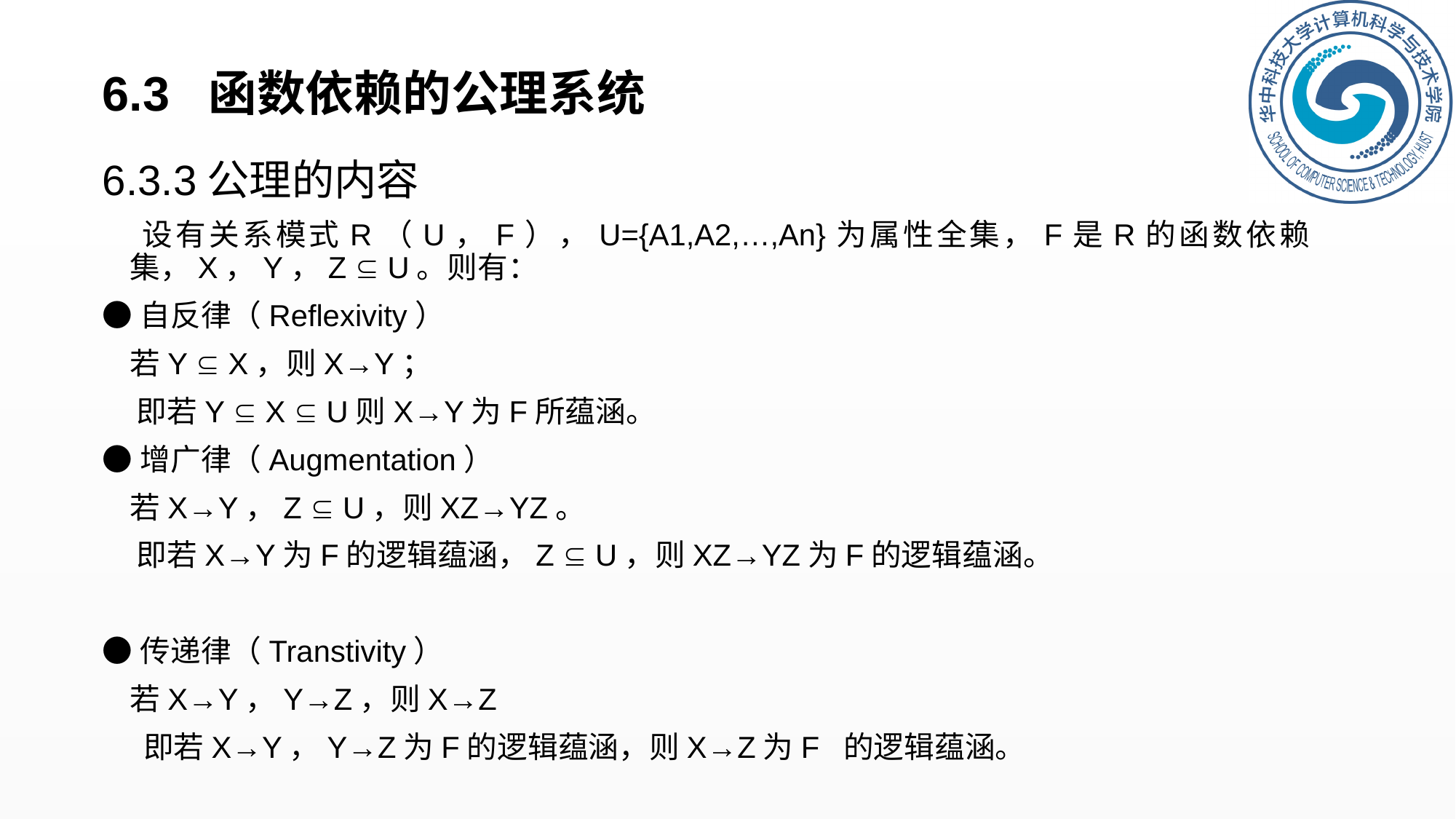

# 6.3  函数依赖的公理系统
6.3.3公理的内容
   设有关系模式R（U，F），U={A1,A2,…,An}为属性全集，F是R的函数依赖集，X，Y，Z ⊆ U。则有：
●自反律（Reflexivity）
   若Y ⊆ X，则X→Y；
    即若Y ⊆ X ⊆ U则X→Y为F所蕴涵。
●增广律（Augmentation）
   若X→Y，Z ⊆ U，则XZ→YZ。
    即若X→Y为F的逻辑蕴涵，Z ⊆ U，则XZ→YZ为F的逻辑蕴涵。

●传递律（Transtivity）
   若X→Y，Y→Z，则X→Z
     即若X→Y，Y→Z为F的逻辑蕴涵，则X→Z为F  的逻辑蕴涵。